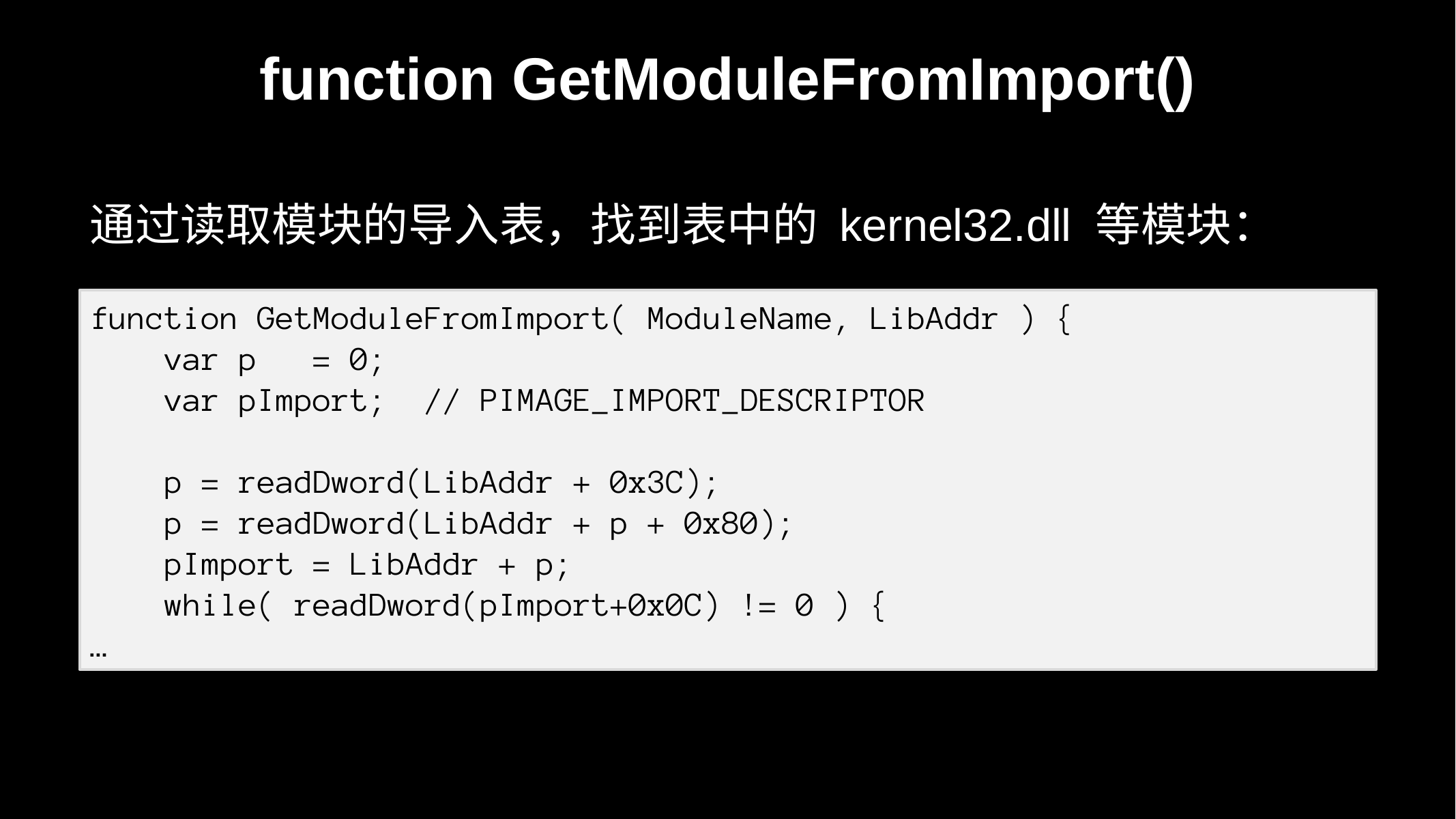

# function GetModuleFromImport()
通过读取模块的导入表，找到表中的 kernel32.dll 等模块：
function GetModuleFromImport( ModuleName, LibAddr ) {
    var p   = 0;
    var pImport;  // PIMAGE_IMPORT_DESCRIPTOR

    p = readDword(LibAddr + 0x3C);
    p = readDword(LibAddr + p + 0x80);
    pImport = LibAddr + p;
    while( readDword(pImport+0x0C) != 0 ) {
…